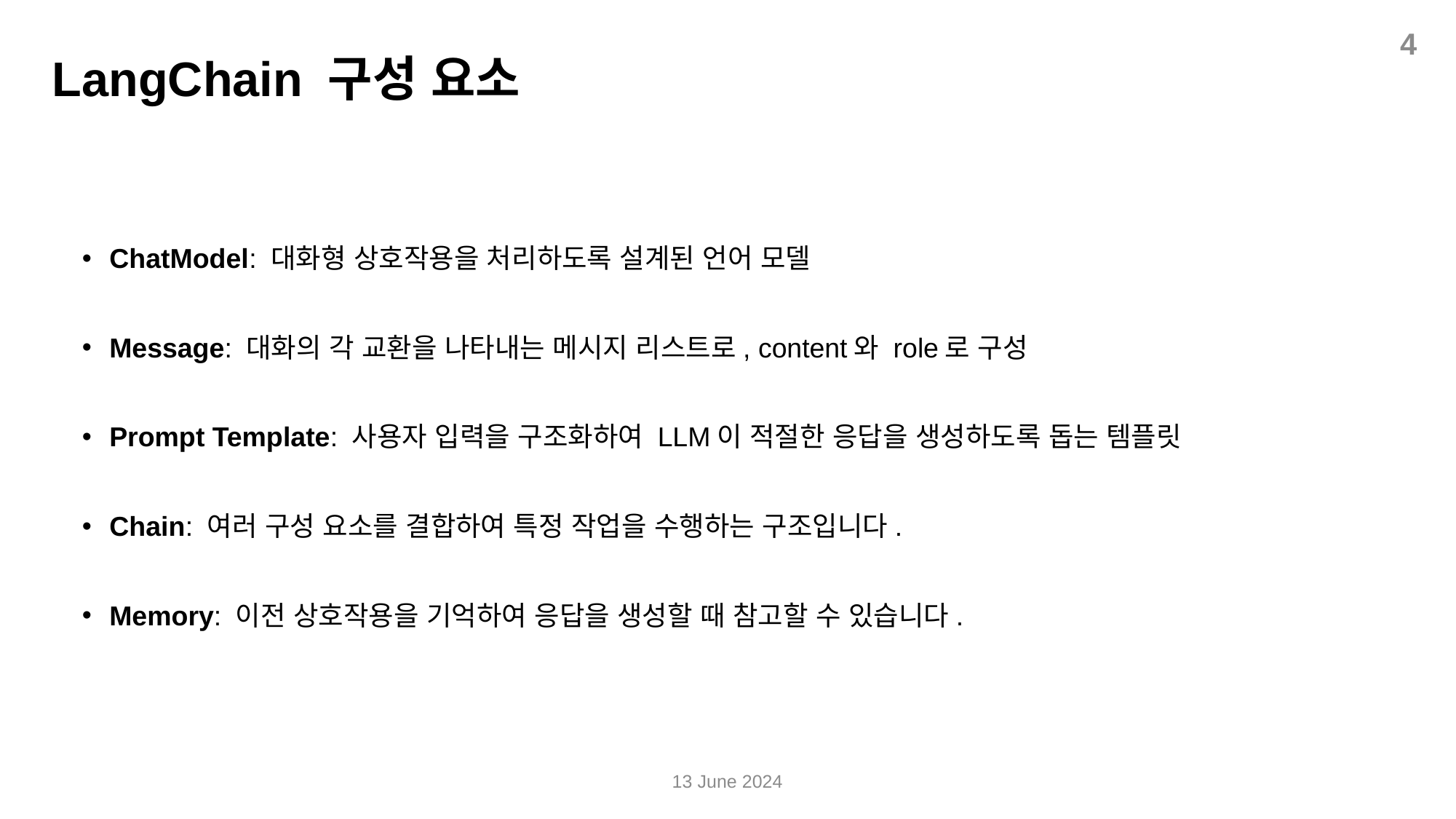

4
LangChain 구성 요소
ChatModel: 대화형 상호작용을 처리하도록 설계된 언어 모델

Message: 대화의 각 교환을 나타내는 메시지 리스트로, content와 role로 구성

Prompt Template: 사용자 입력을 구조화하여 LLM이 적절한 응답을 생성하도록 돕는 템플릿

Chain: 여러 구성 요소를 결합하여 특정 작업을 수행하는 구조입니다.

Memory: 이전 상호작용을 기억하여 응답을 생성할 때 참고할 수 있습니다.

13 June 2024